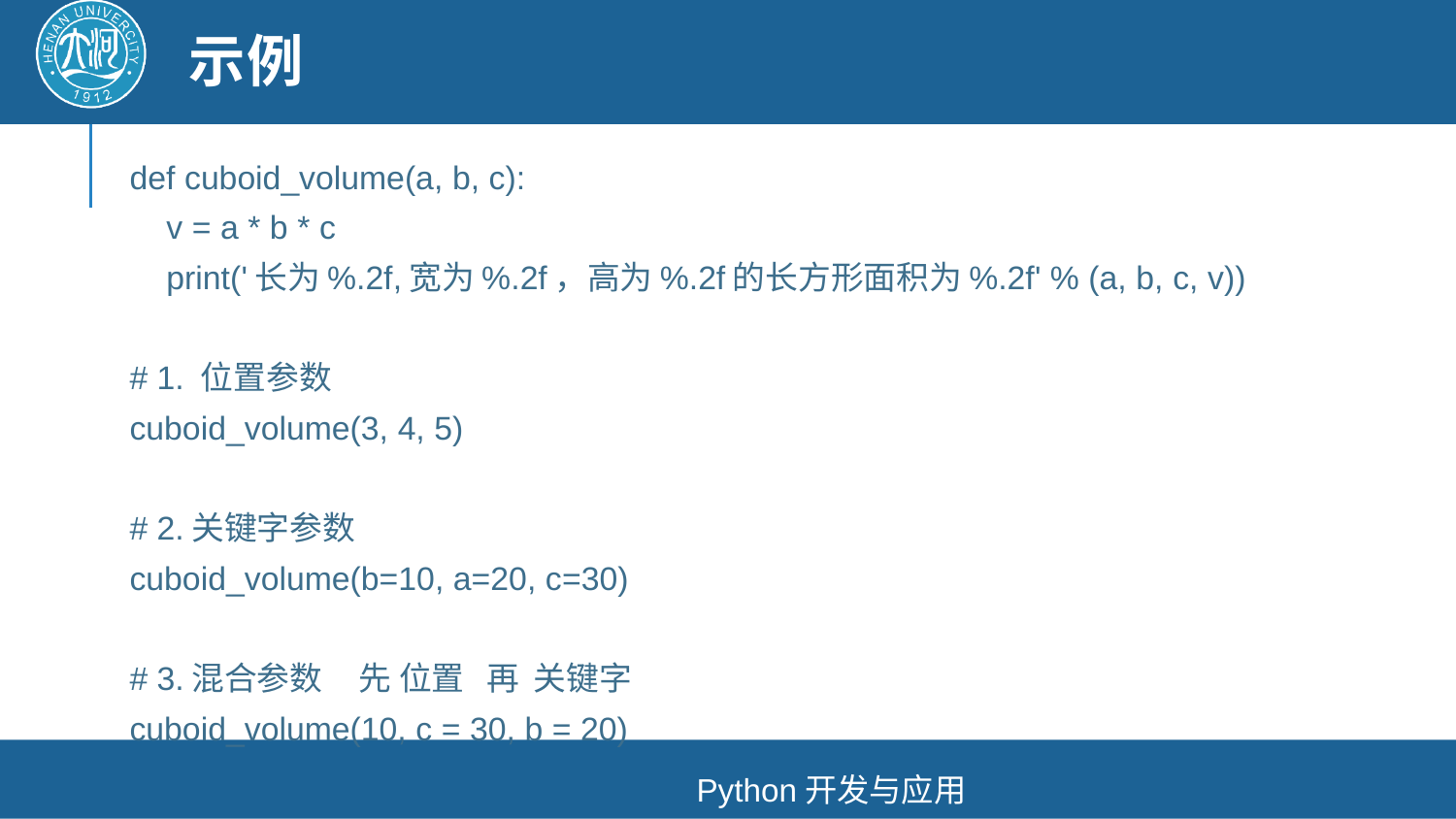

# 示例
def cuboid_volume(a, b, c):
    v = a * b * c
    print('长为%.2f,宽为%.2f，高为%.2f的长方形面积为%.2f' % (a, b, c, v))

# 1. 位置参数
cuboid_volume(3, 4, 5)

# 2.关键字参数
cuboid_volume(b=10, a=20, c=30)

# 3.混合参数     先 位置   再  关键字
cuboid_volume(10, c = 30, b = 20)

Python开发与应用
17